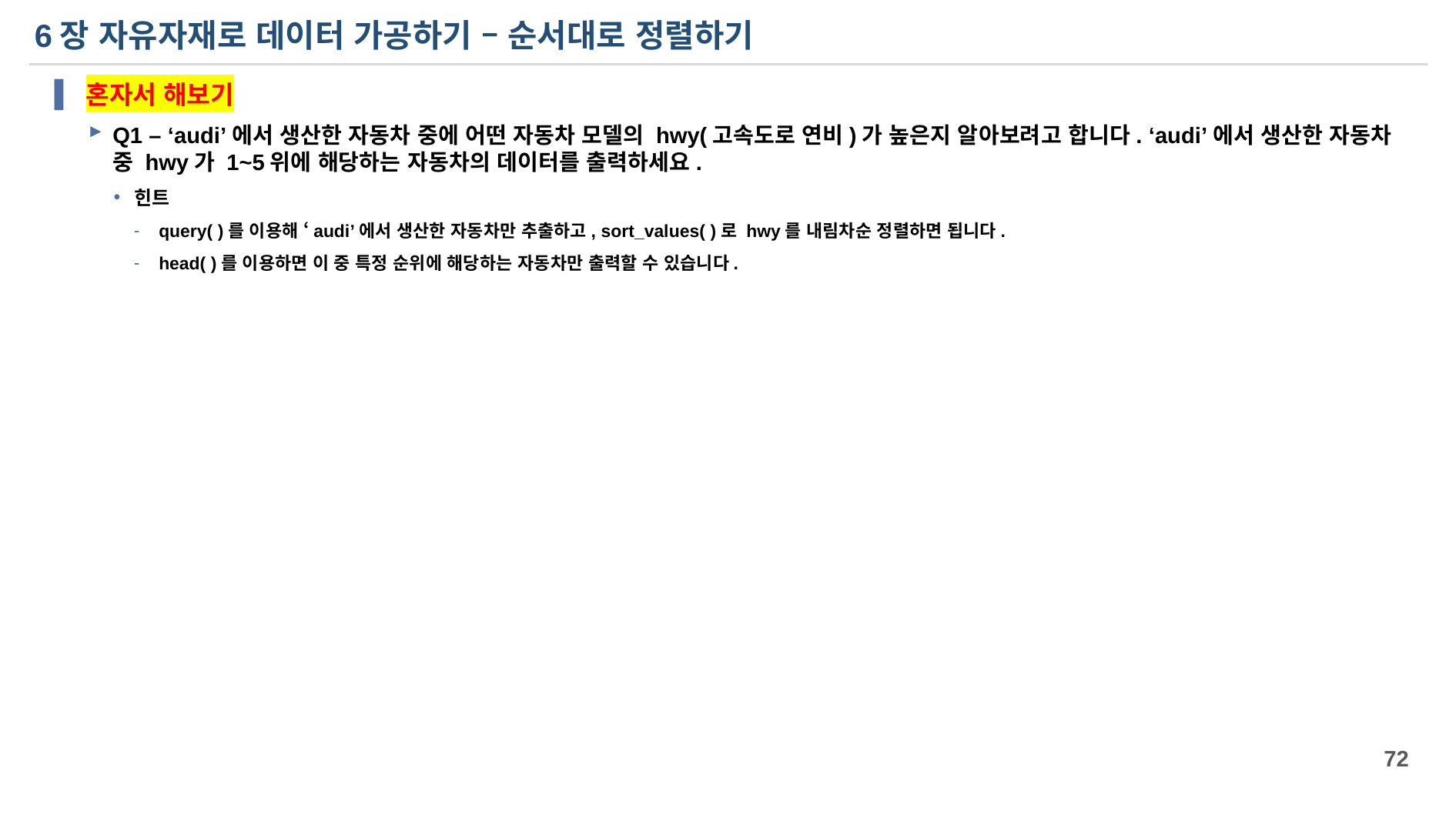

# 6장 자유자재로 데이터 가공하기 – 순서대로 정렬하기
혼자서 해보기
Q1 – ‘audi’에서 생산한 자동차 중에 어떤 자동차 모델의 hwy(고속도로 연비)가 높은지 알아보려고 합니다. ‘audi’에서 생산한 자동차 중 hwy가 1~5위에 해당하는 자동차의 데이터를 출력하세요.
힌트
query( )를 이용해 ‘audi’에서 생산한 자동차만 추출하고, sort_values( )로 hwy를 내림차순 정렬하면 됩니다.
head( )를 이용하면 이 중 특정 순위에 해당하는 자동차만 출력할 수 있습니다.
72